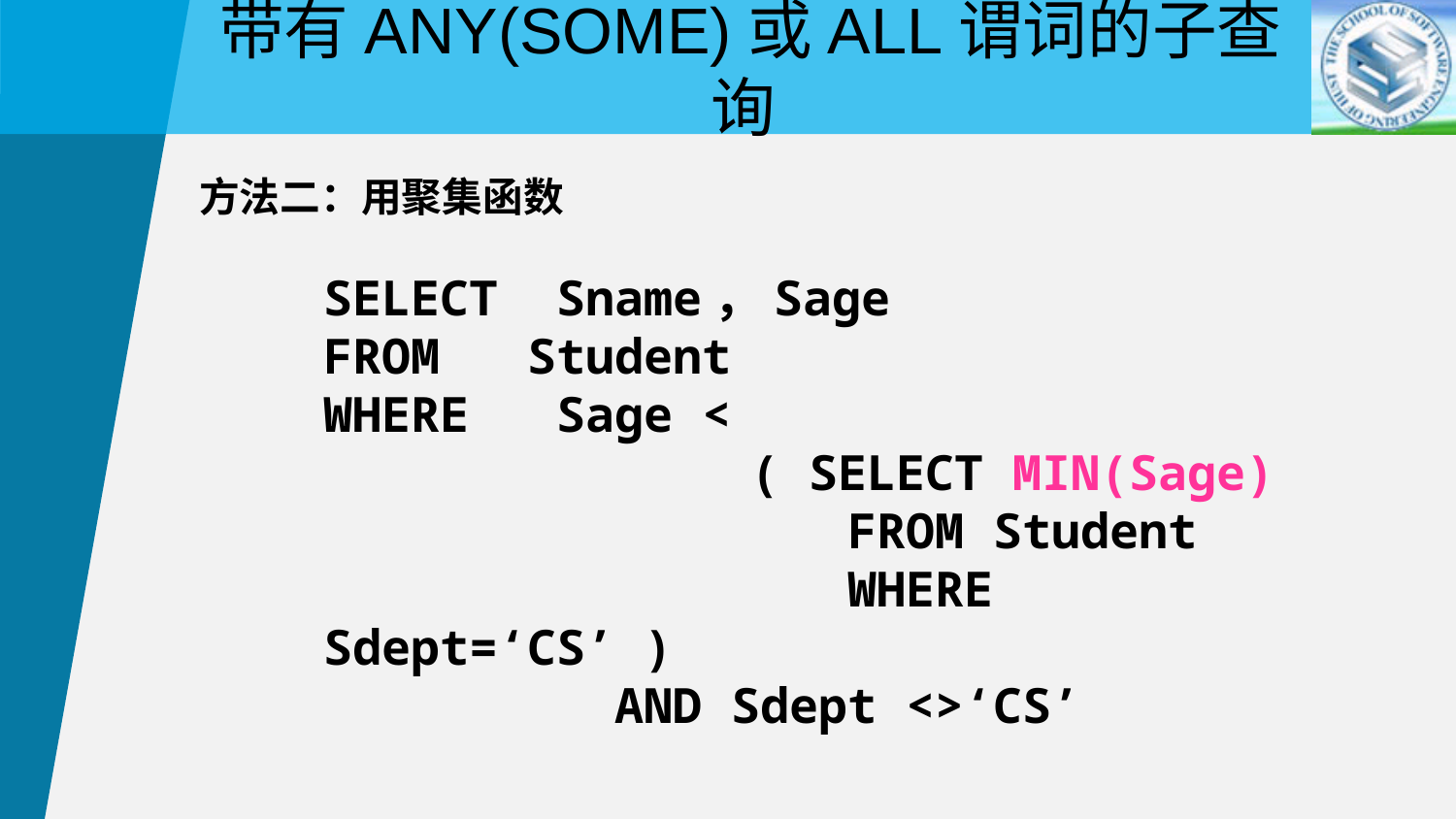

带有ANY(SOME)或ALL谓词的子查询
方法二：用聚集函数
	SELECT  Sname，Sage
	FROM   Student
	WHERE   Sage <
                  ( SELECT MIN(Sage)
			        FROM Student
			        WHERE Sdept=‘CS’ )
			AND Sdept <>‘CS’